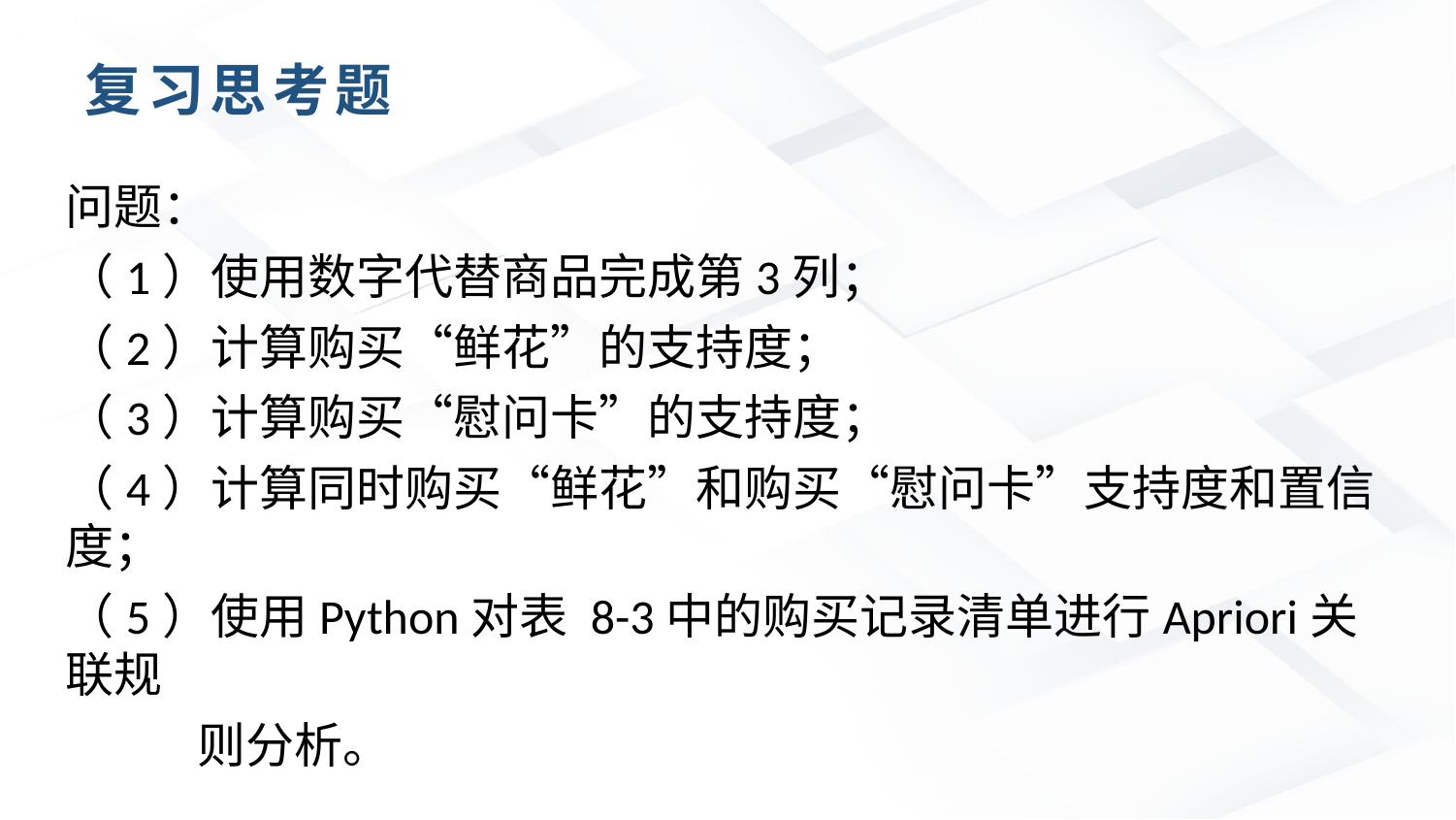

复习思考题
问题：
（1）使用数字代替商品完成第3列；
（2）计算购买“鲜花”的支持度；
（3）计算购买“慰问卡”的支持度；
（4）计算同时购买“鲜花”和购买“慰问卡”支持度和置信度；
（5）使用Python对表 8-3中的购买记录清单进行Apriori关联规
           则分析。